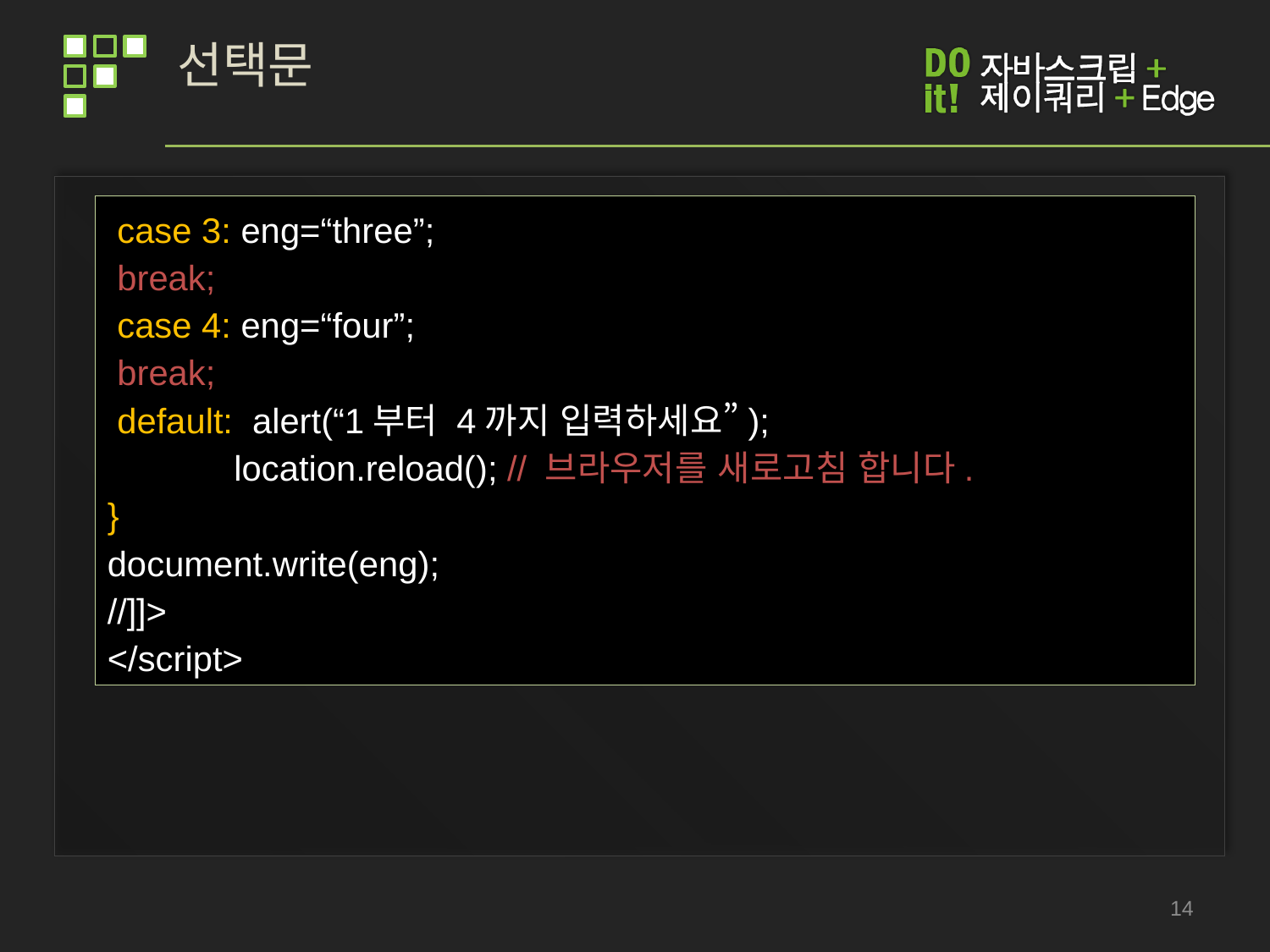

# 선택문
 case 3: eng=“three”;
 break;
 case 4: eng=“four”;
 break;
 default:  alert(“1부터 4까지 입력하세요”);
             location.reload(); // 브라우저를 새로고침 합니다.
}
document.write(eng);
//]]>
</script>
14